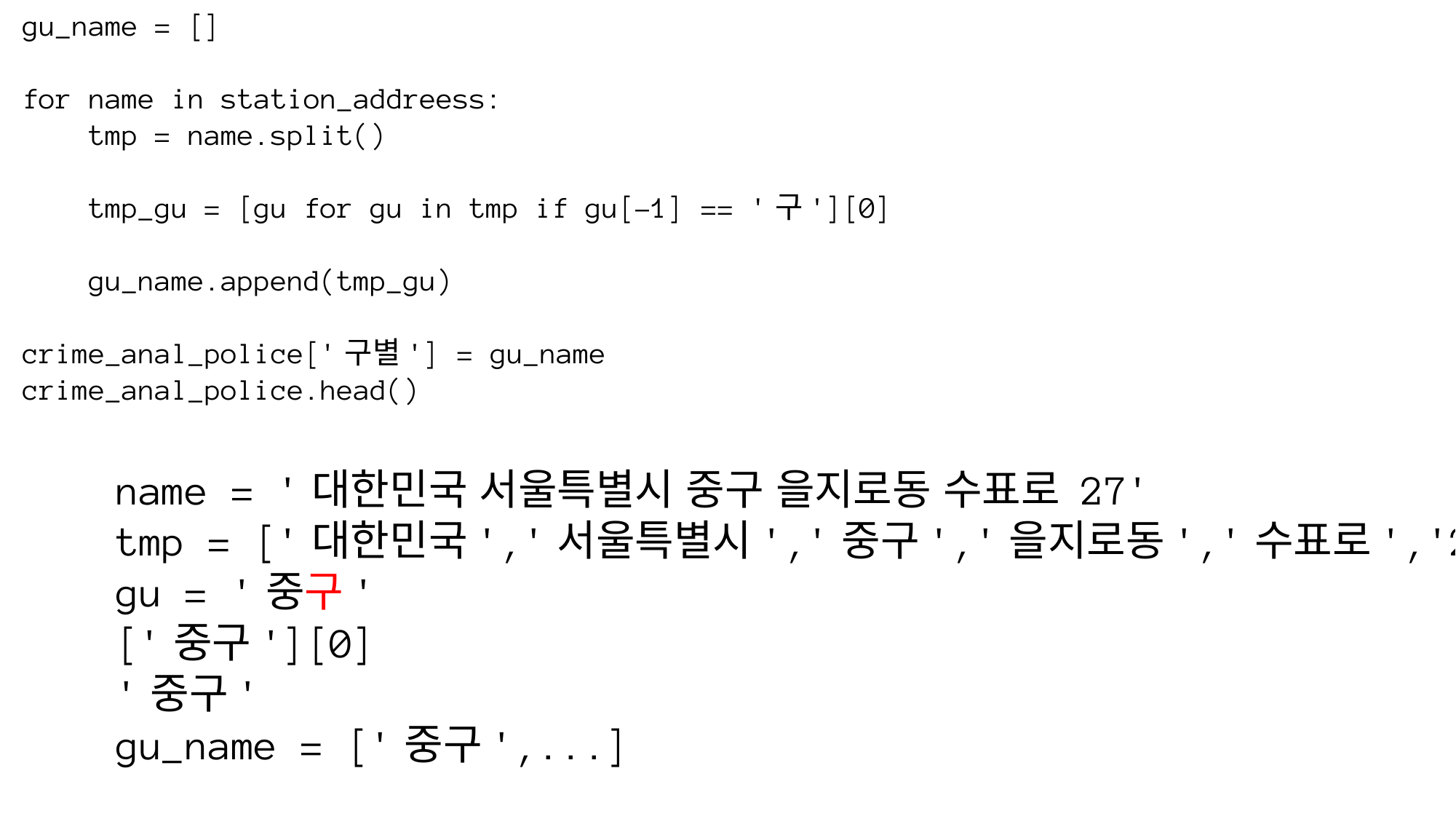

gu_name = []

for name in station_addreess:
    tmp = name.split()

    tmp_gu = [gu for gu in tmp if gu[-1] == '구'][0]

    gu_name.append(tmp_gu)

crime_anal_police['구별'] = gu_name
crime_anal_police.head()
name = '대한민국 서울특별시 중구 을지로동 수표로 27'
tmp = ['대한민국','서울특별시','중구','을지로동','수표로','27']
gu = '중구'
['중구'][0]
'중구'
gu_name = ['중구',...]